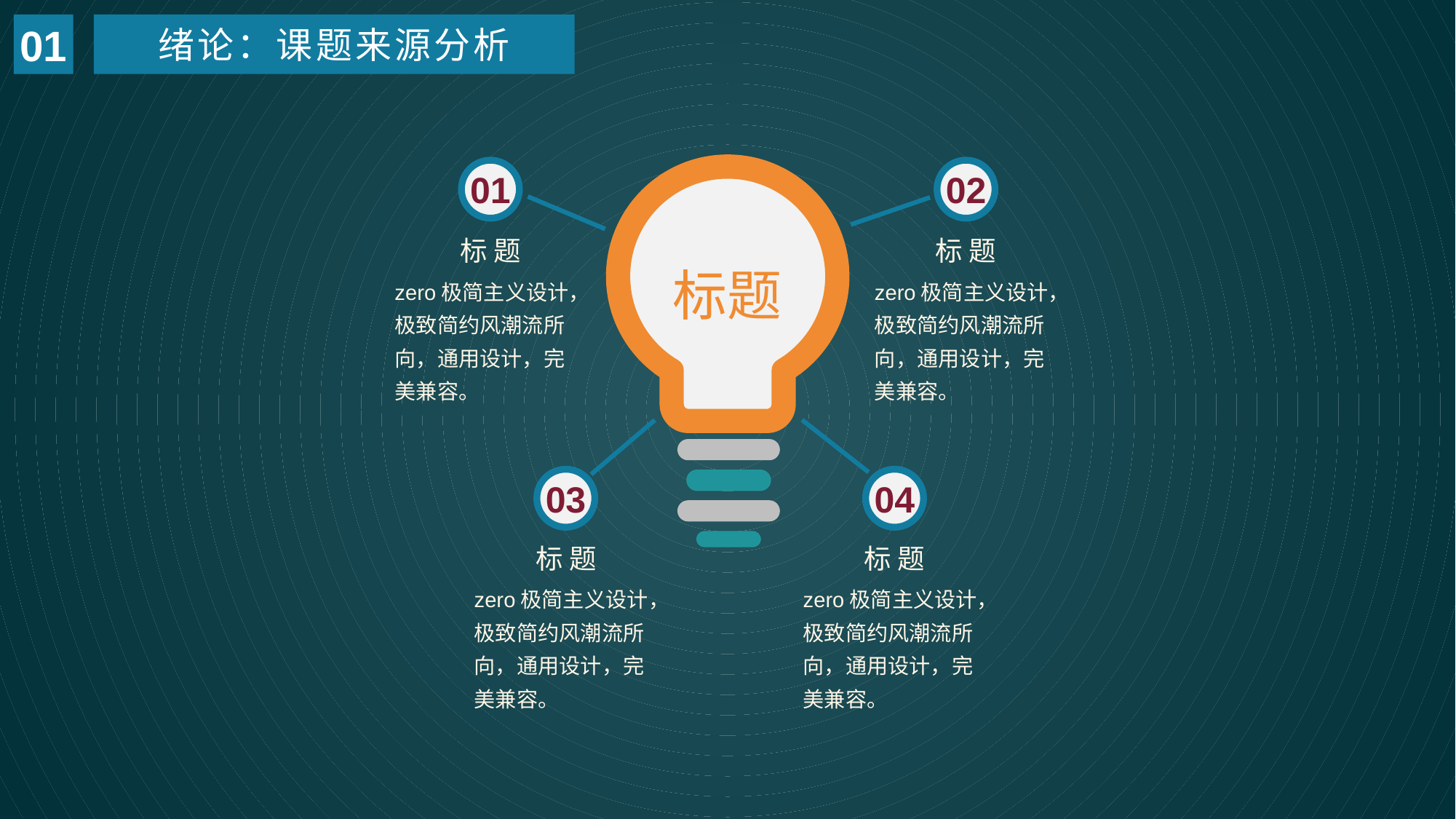

01
绪论：课题来源分析
01
02
标题
标 题
标 题
zero极简主义设计，极致简约风潮流所向，通用设计，完美兼容。
zero极简主义设计，极致简约风潮流所向，通用设计，完美兼容。

03
04

标 题
标 题
zero极简主义设计，极致简约风潮流所向，通用设计，完美兼容。
zero极简主义设计，极致简约风潮流所向，通用设计，完美兼容。